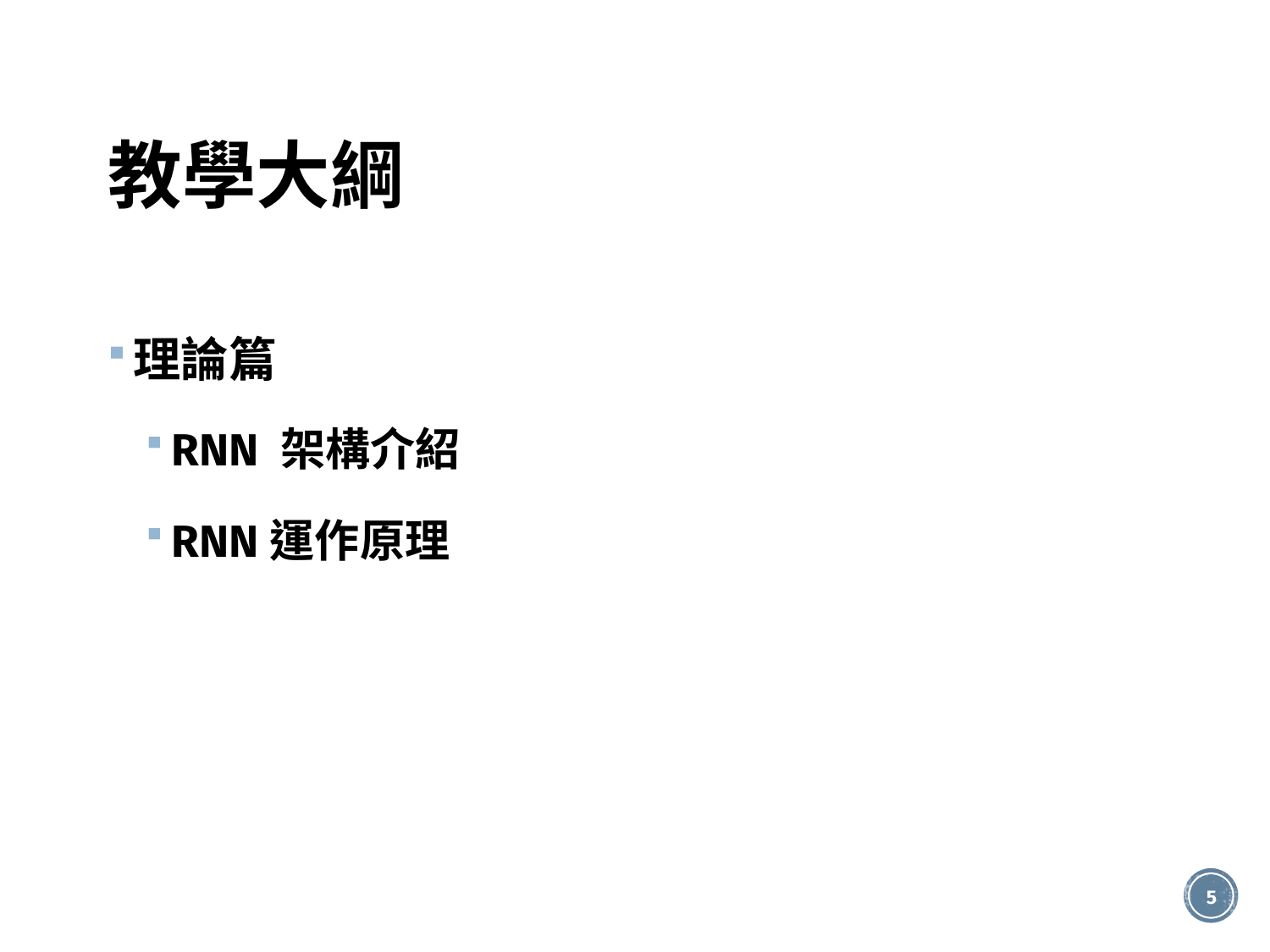

# 教學大綱
理論篇
RNN 架構介紹
RNN運作原理
5